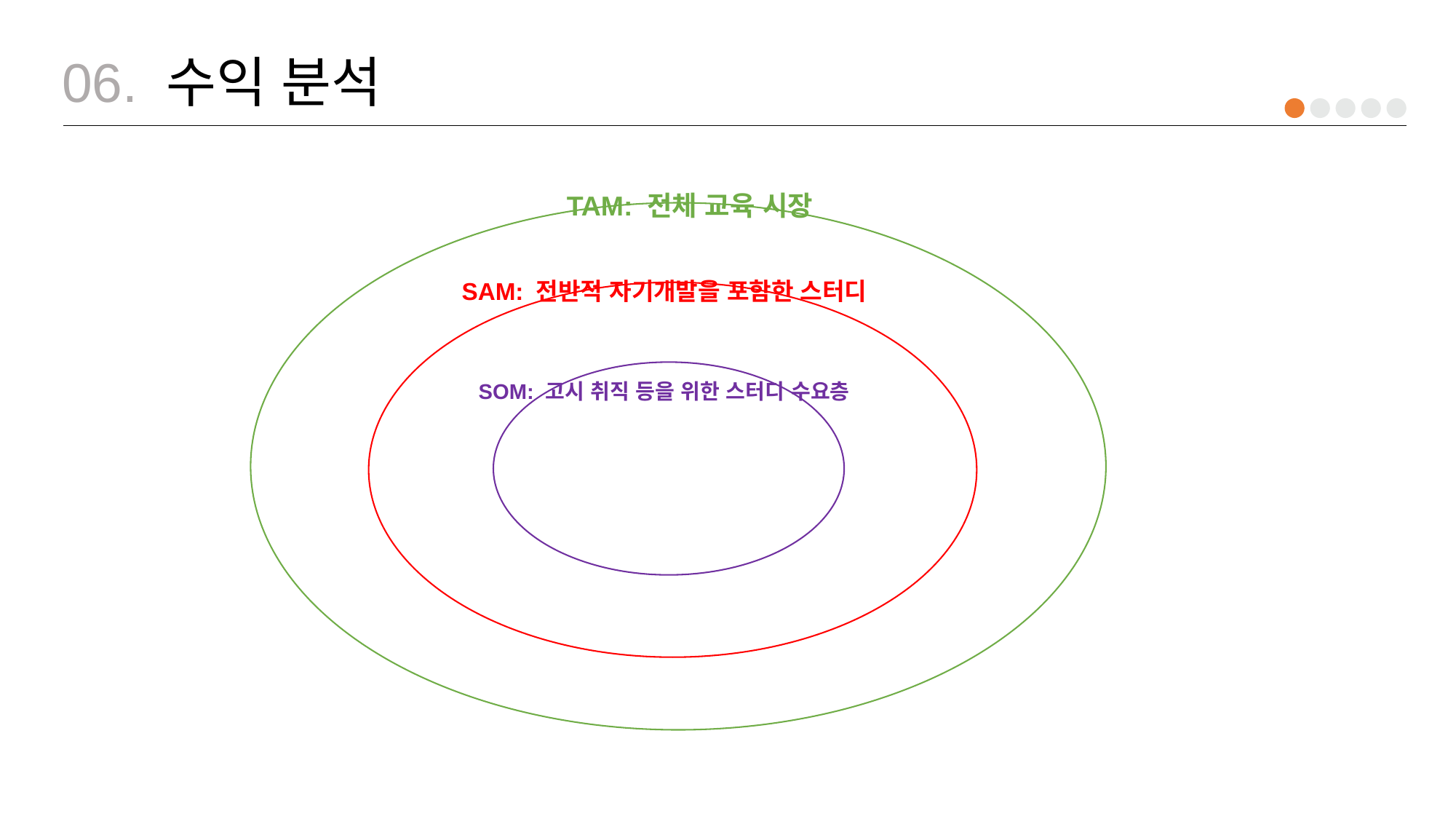

06. 수익 분석

TAM: 전체 교육 시장

SAM: 전반적 자기개발을 포함한 스터디

SOM: 고시 취직 등을 위한 스터디 수요층